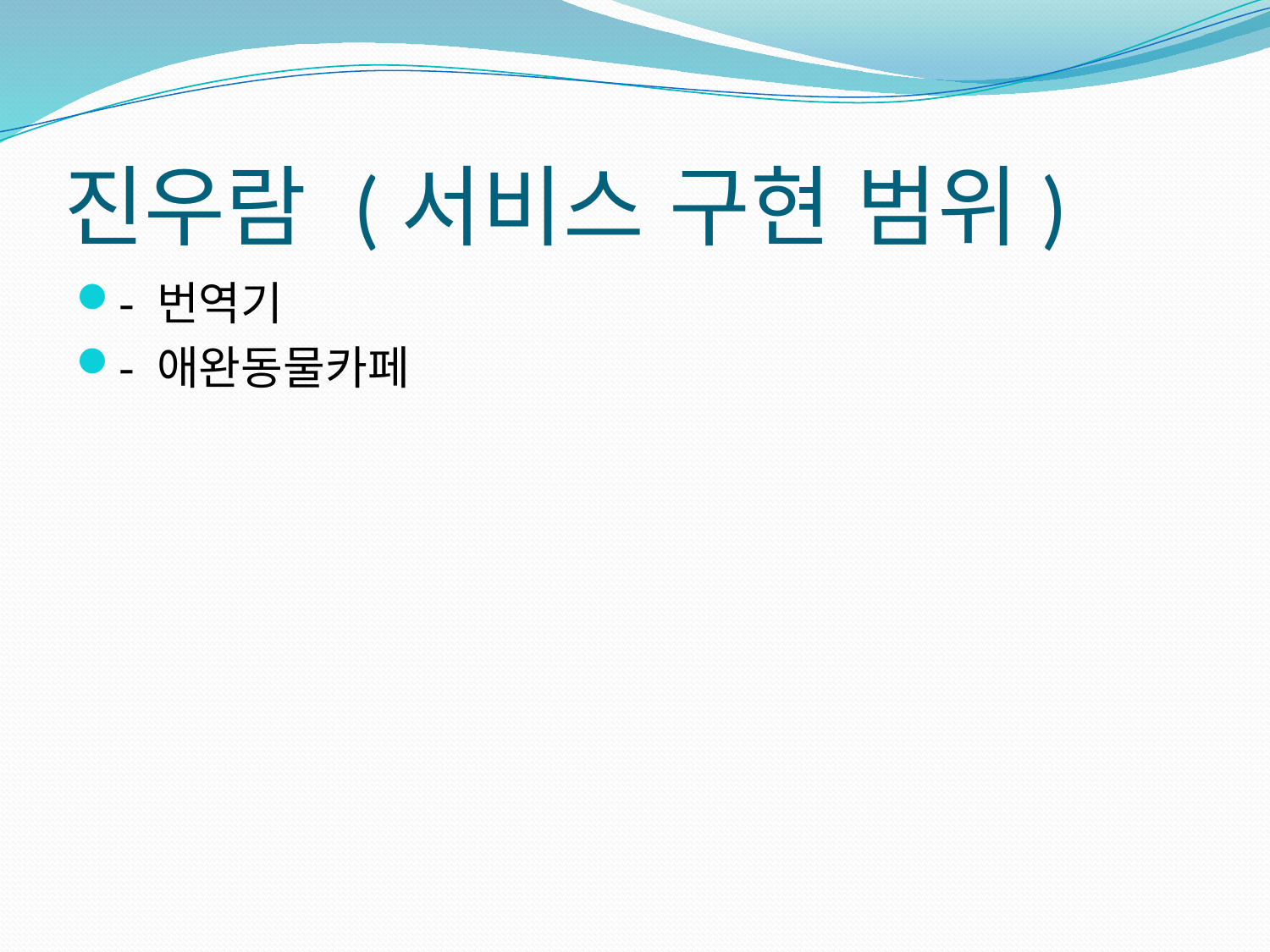

# 진우람 (서비스 구현 범위)
- 번역기
- 애완동물카페